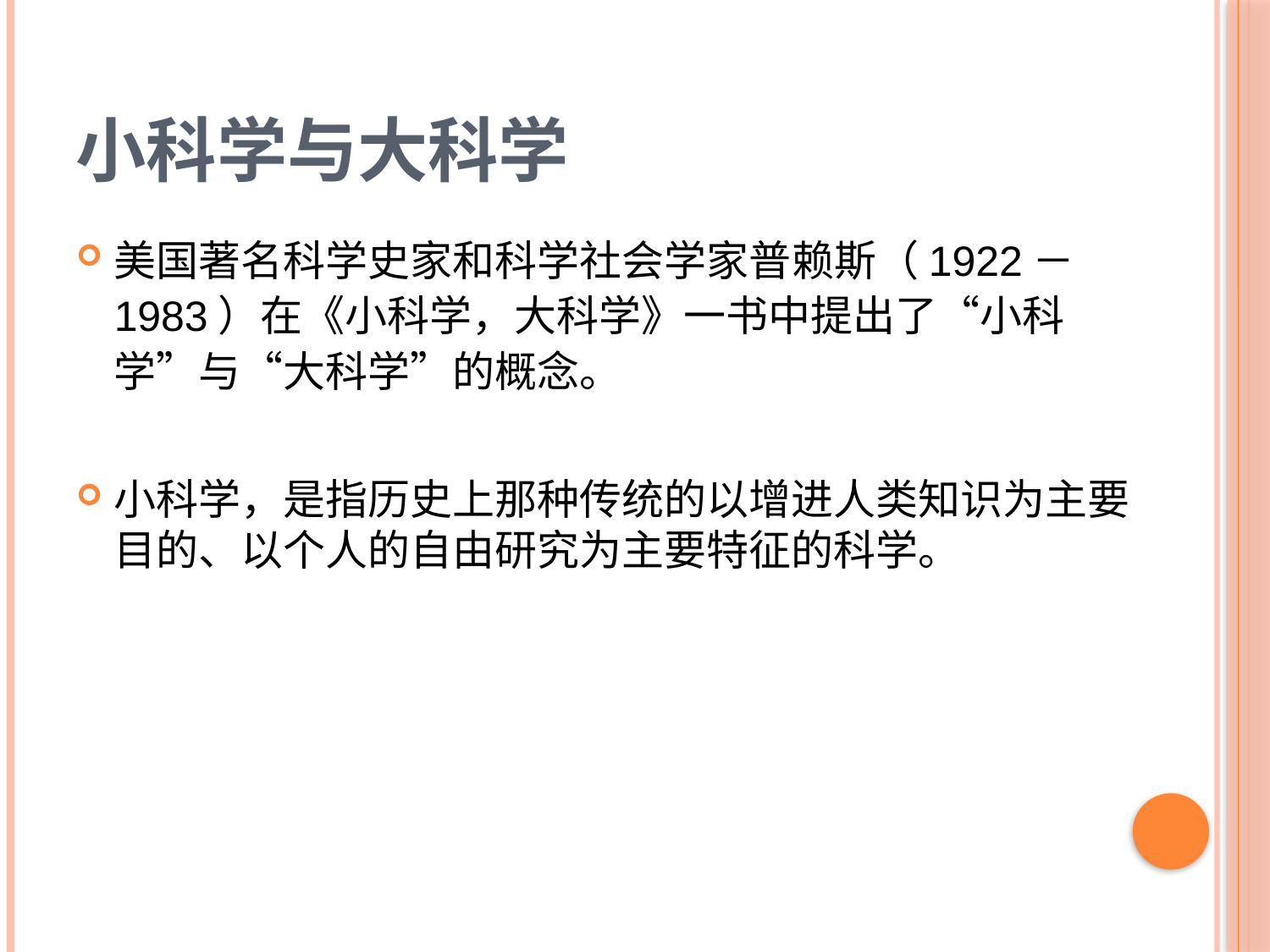

# 小科学与大科学
美国著名科学史家和科学社会学家普赖斯（1922－1983）在《小科学，大科学》一书中提出了“小科学”与“大科学”的概念。

小科学，是指历史上那种传统的以增进人类知识为主要目的、以个人的自由研究为主要特征的科学。